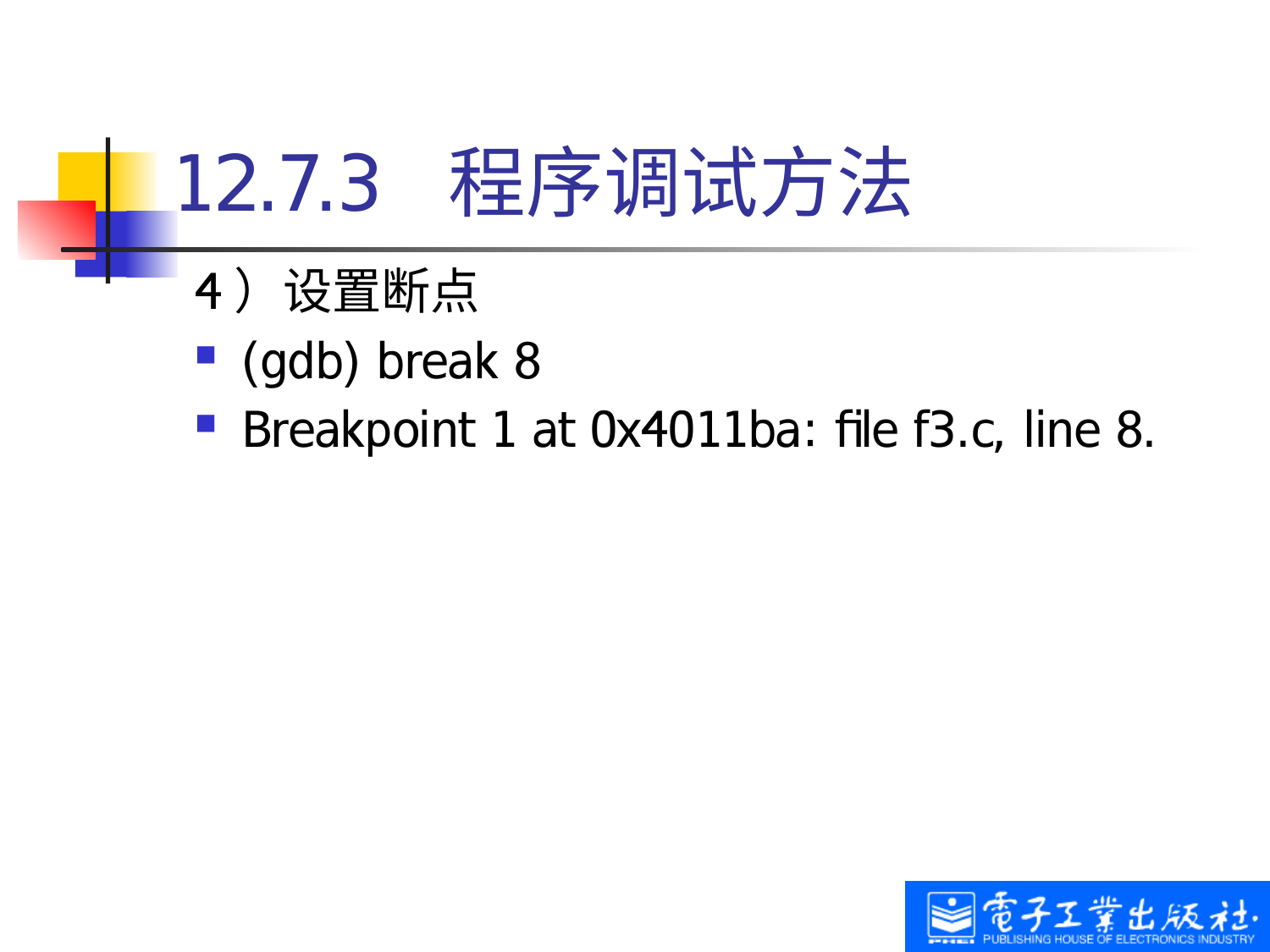

# 12.7.3  程序调试方法
4）设置断点
(gdb) break 8
Breakpoint 1 at 0x4011ba: file f3.c, line 8.